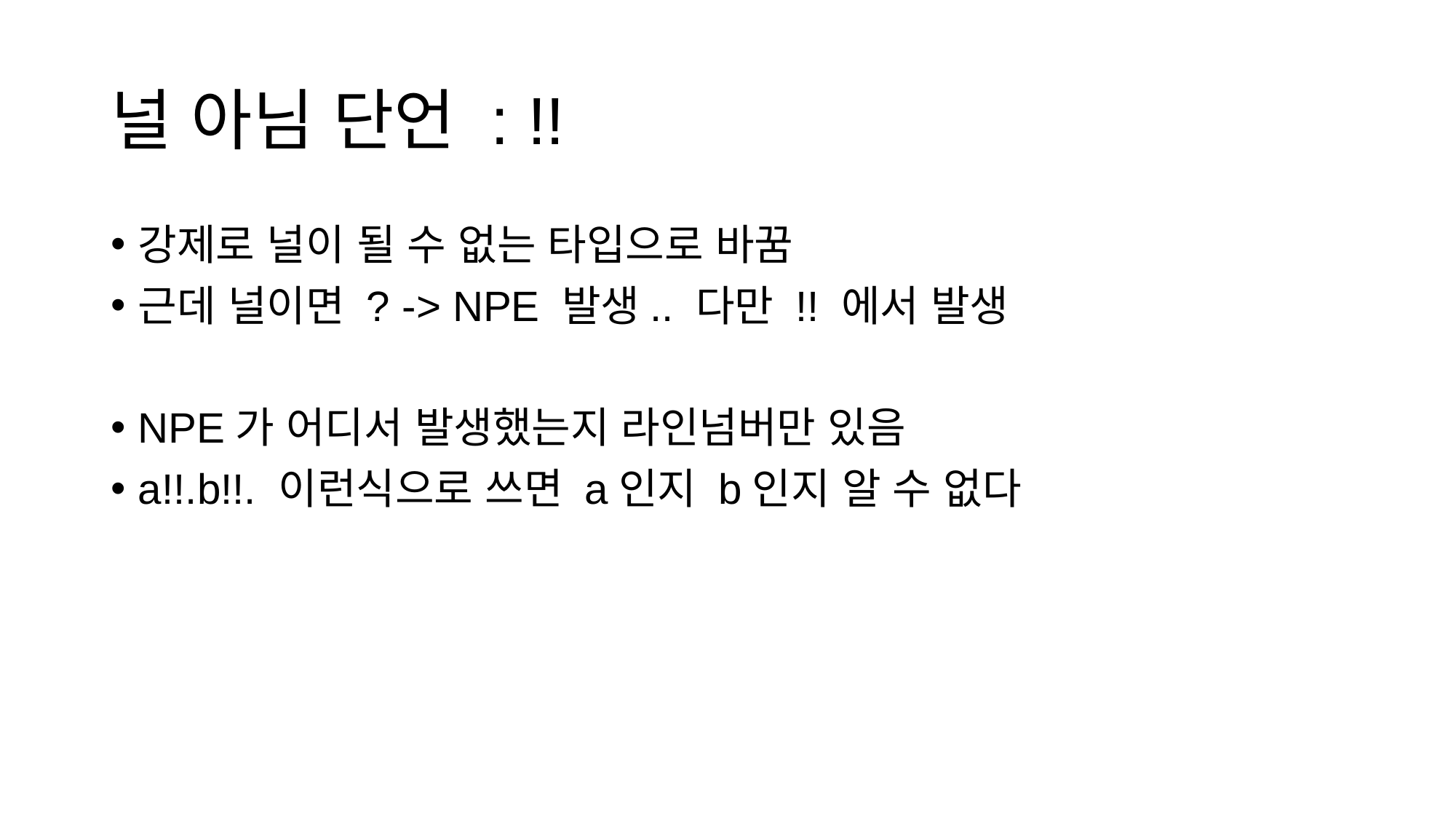

# 널 아님 단언 : !!
강제로 널이 될 수 없는 타입으로 바꿈
근데 널이면 ? -> NPE 발생.. 다만 !! 에서 발생

NPE가 어디서 발생했는지 라인넘버만 있음
a!!.b!!. 이런식으로 쓰면 a인지 b인지 알 수 없다